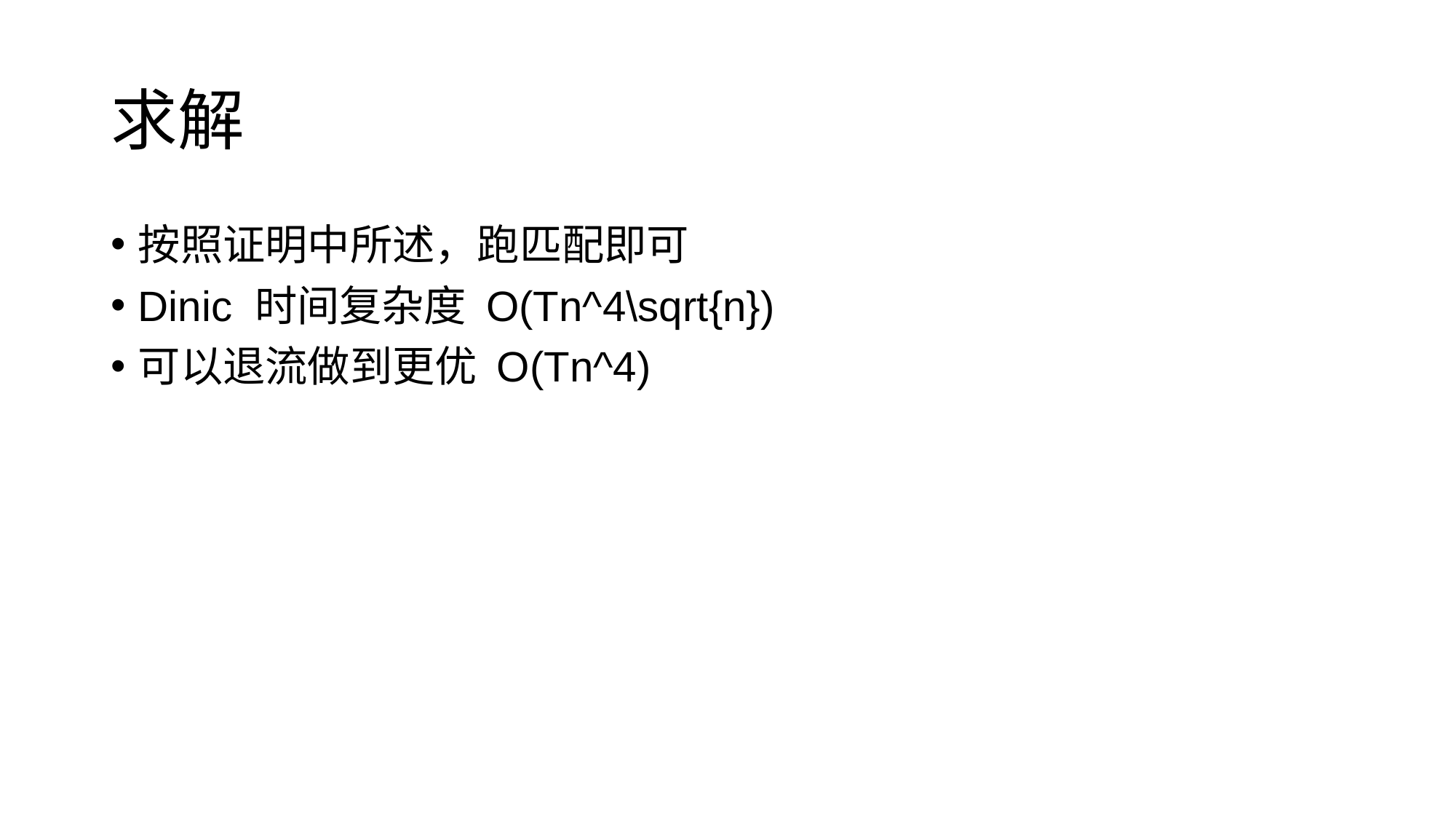

# 求解
按照证明中所述，跑匹配即可
Dinic 时间复杂度 O(Tn^4\sqrt{n})
可以退流做到更优 O(Tn^4)